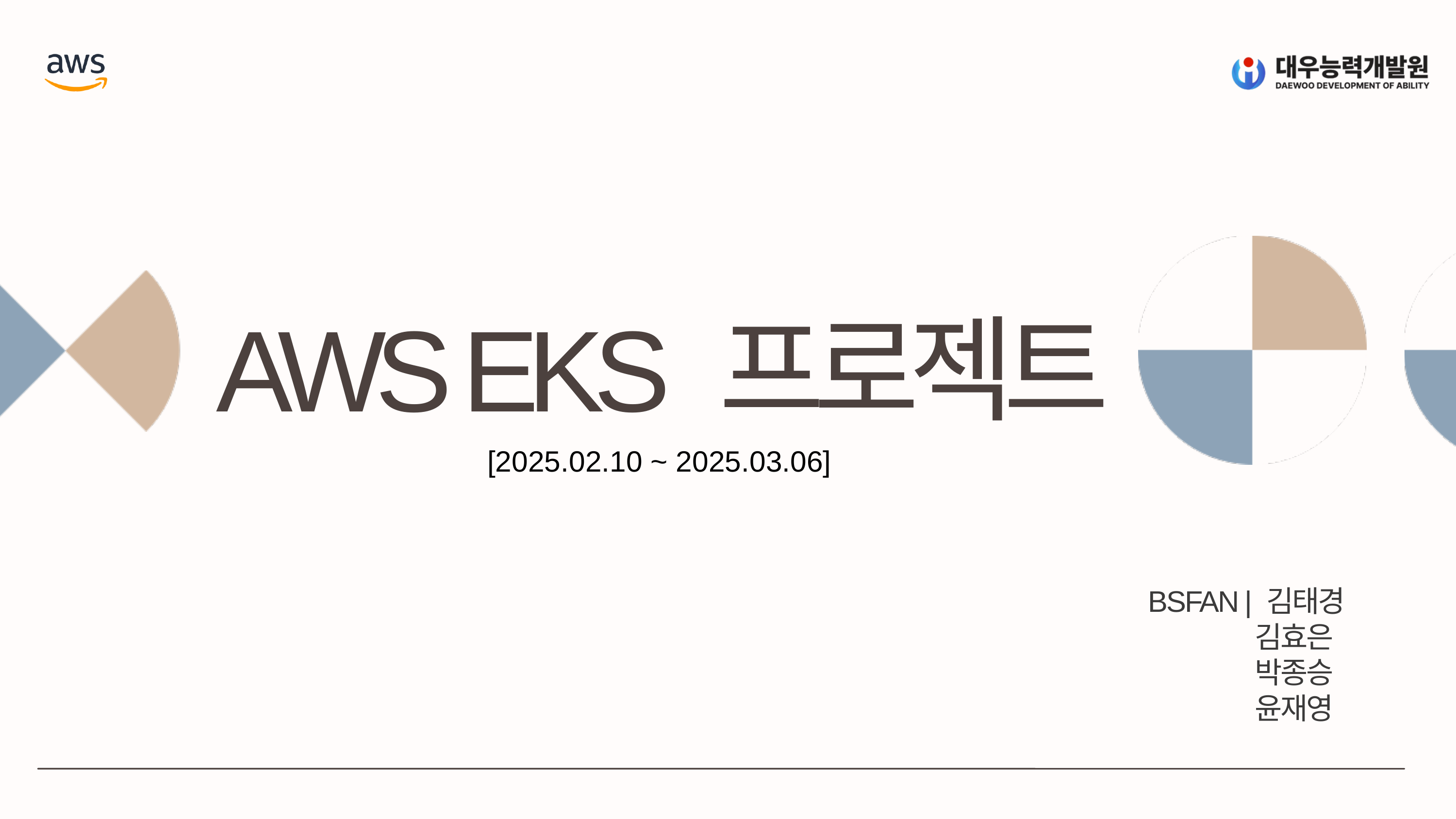

AWS EKS 프로젝트
[2025.02.10 ~ 2025.03.06]
BSFAN | 김태경
                   김효은
                   박종승
                   윤재영